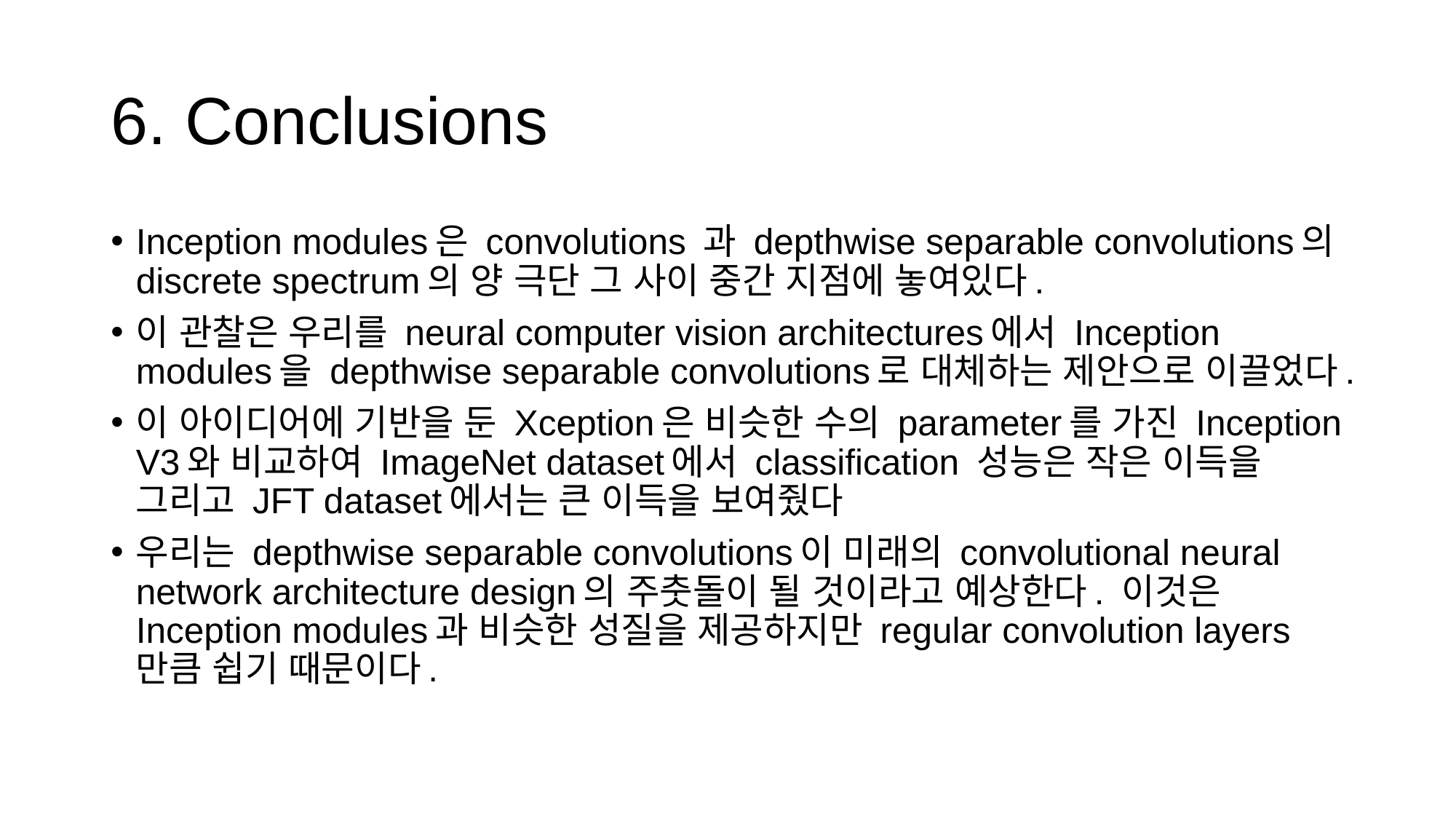

# 6. Conclusions
Inception modules은 convolutions 과 depthwise separable convolutions의 discrete spectrum의 양 극단 그 사이 중간 지점에 놓여있다.
이 관찰은 우리를 neural computer vision architectures에서 Inception modules을 depthwise separable convolutions로 대체하는 제안으로 이끌었다.
이 아이디어에 기반을 둔 Xception은 비슷한 수의 parameter를 가진 Inception V3와 비교하여 ImageNet dataset에서 classification 성능은 작은 이득을 그리고 JFT dataset에서는 큰 이득을 보여줬다
우리는 depthwise separable convolutions이 미래의 convolutional neural network architecture design의 주춧돌이 될 것이라고 예상한다. 이것은 Inception modules과 비슷한 성질을 제공하지만 regular convolution layers만큼 쉽기 때문이다.